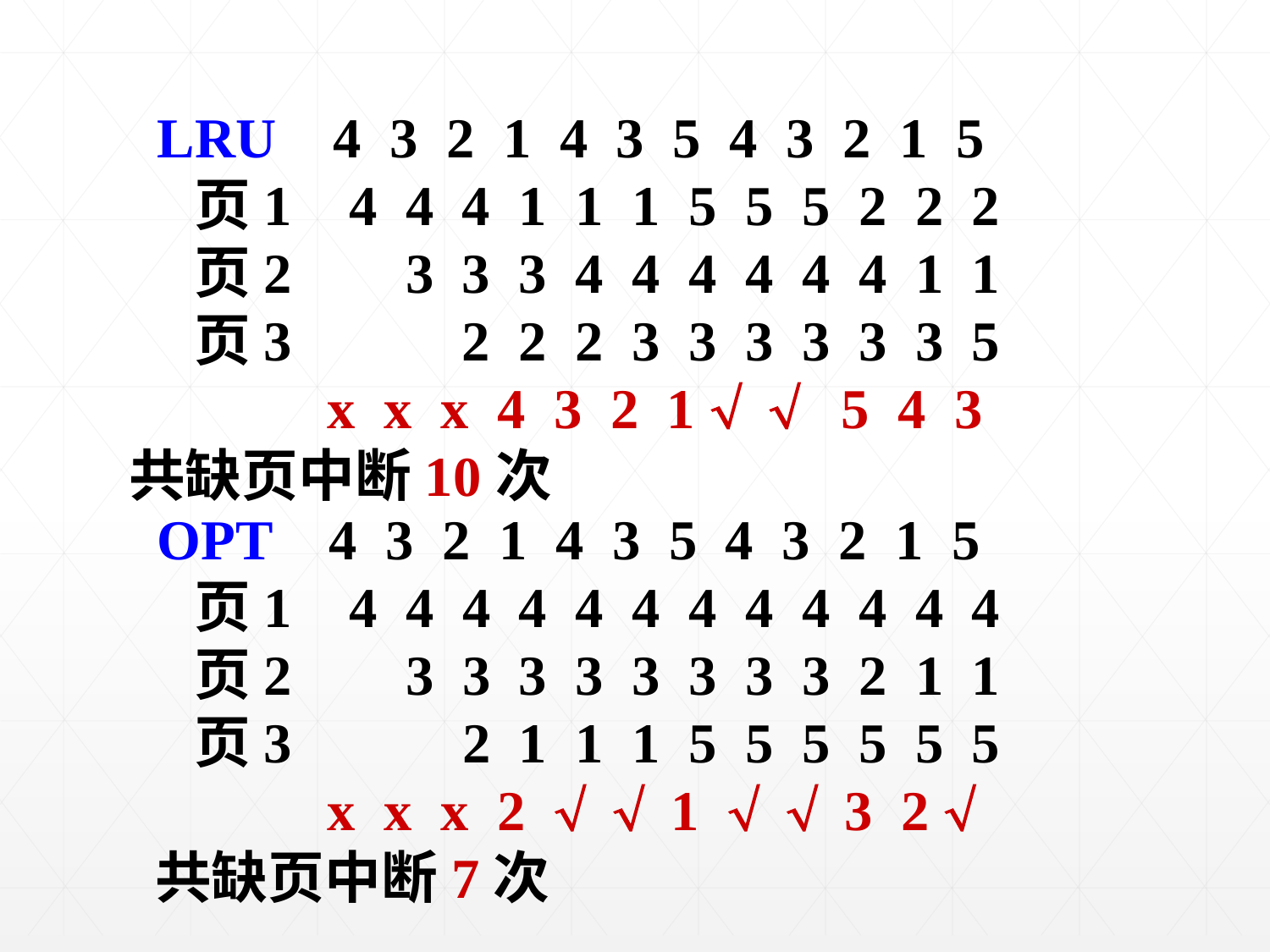

LRU    4  3  2  1  4  3  5  4  3  2  1  5
    页1    4  4  4  1  1  1  5  5  5  2  2  2
    页2        3  3  3  4  4  4  4  4  4  1  1
    页3            2  2  2  3  3  3  3  3  3  5
              x  x  x  4  3  2  1 √  √   5  4  3
共缺页中断10次
  OPT    4  3  2  1  4  3  5  4  3  2  1  5
    页1    4  4  4  4  4  4  4  4  4  4  4  4
    页2        3  3  3  3  3  3  3  3  2  1  1
    页3            2  1  1  1  5  5  5  5  5  5
              x  x  x  2  √  √  1  √  √  3  2 √
 共缺页中断7次